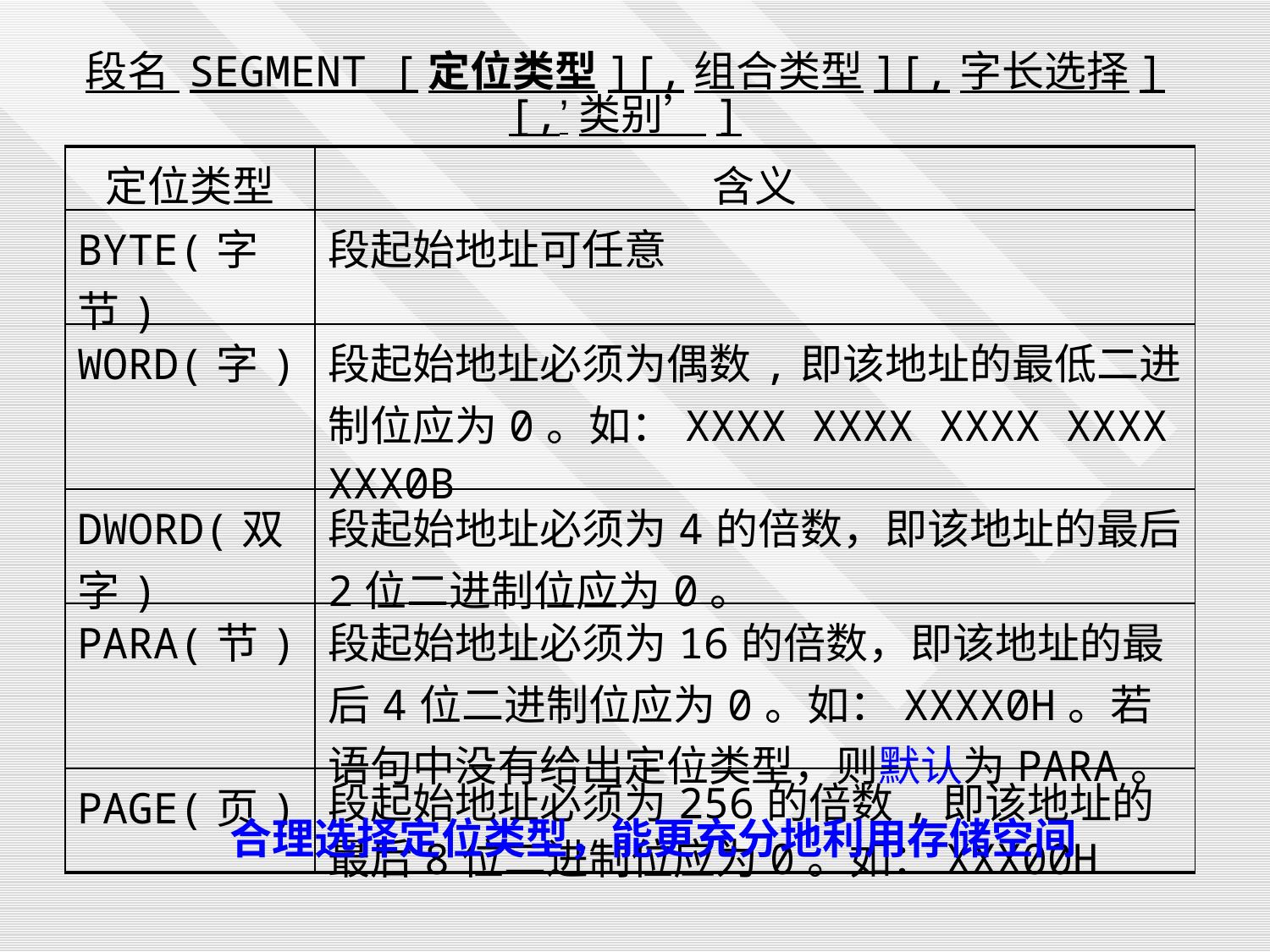

段名 SEGMENT [定位类型][,组合类型][,字长选择][,’类别’]
| 定位类型 | 含义 |
| --- | --- |
| BYTE(字节) | 段起始地址可任意 |
| WORD(字) | 段起始地址必须为偶数,即该地址的最低二进制位应为0。如：XXXX XXXX XXXX XXXX XXX0B |
| DWORD(双字) | 段起始地址必须为4的倍数，即该地址的最后2位二进制位应为0。 |
| PARA(节) | 段起始地址必须为16的倍数，即该地址的最后4位二进制位应为0。如：XXXX0H。若语句中没有给出定位类型，则默认为PARA。 |
| PAGE(页) | 段起始地址必须为256的倍数,即该地址的最后8位二进制位应为0。如：XXX00H |
合理选择定位类型，能更充分地利用存储空间